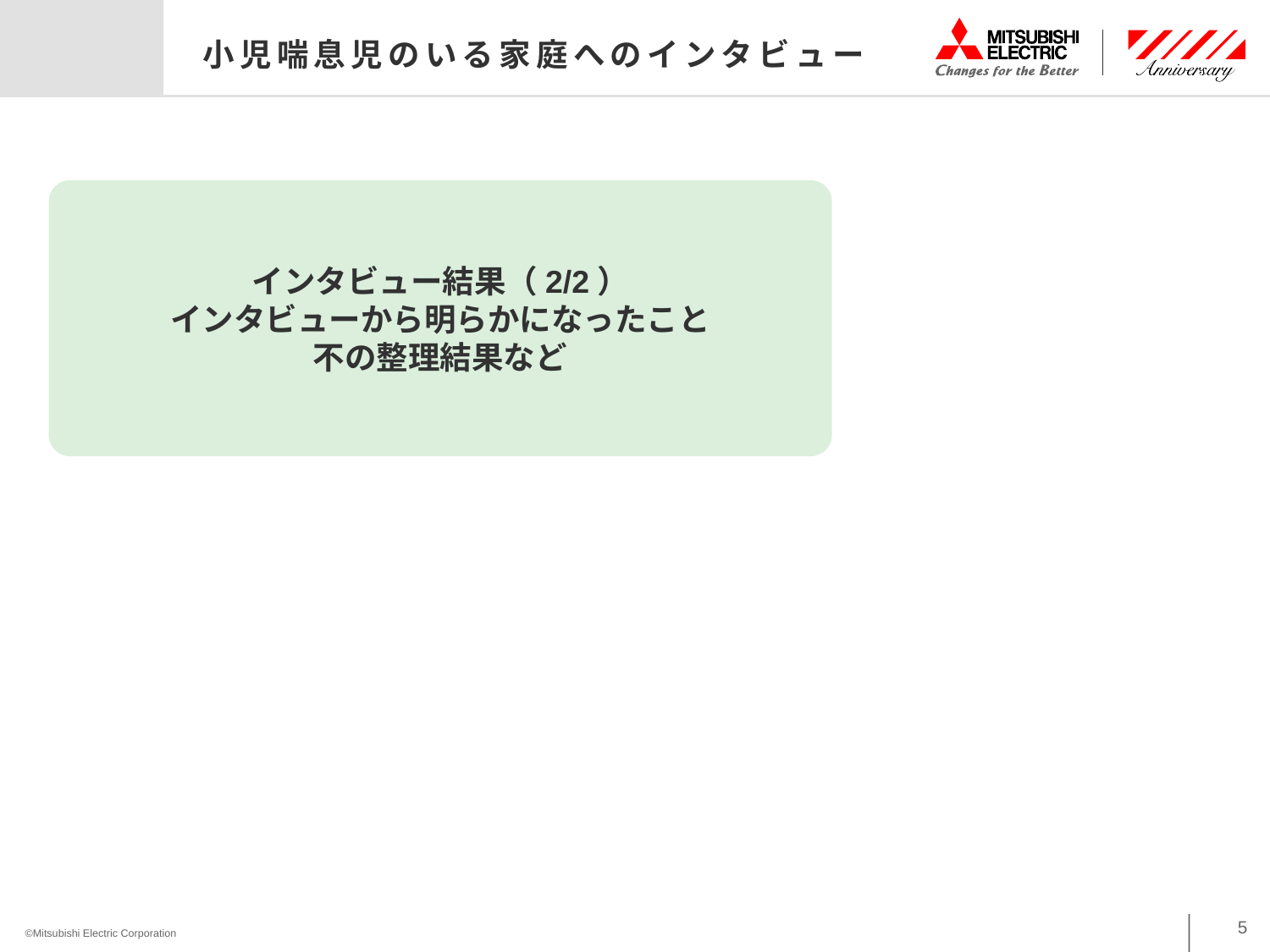

# 小児喘息児のいる家庭へのインタビュー

インタビュー結果（2/2）
インタビューから明らかになったこと
不の整理結果など

5